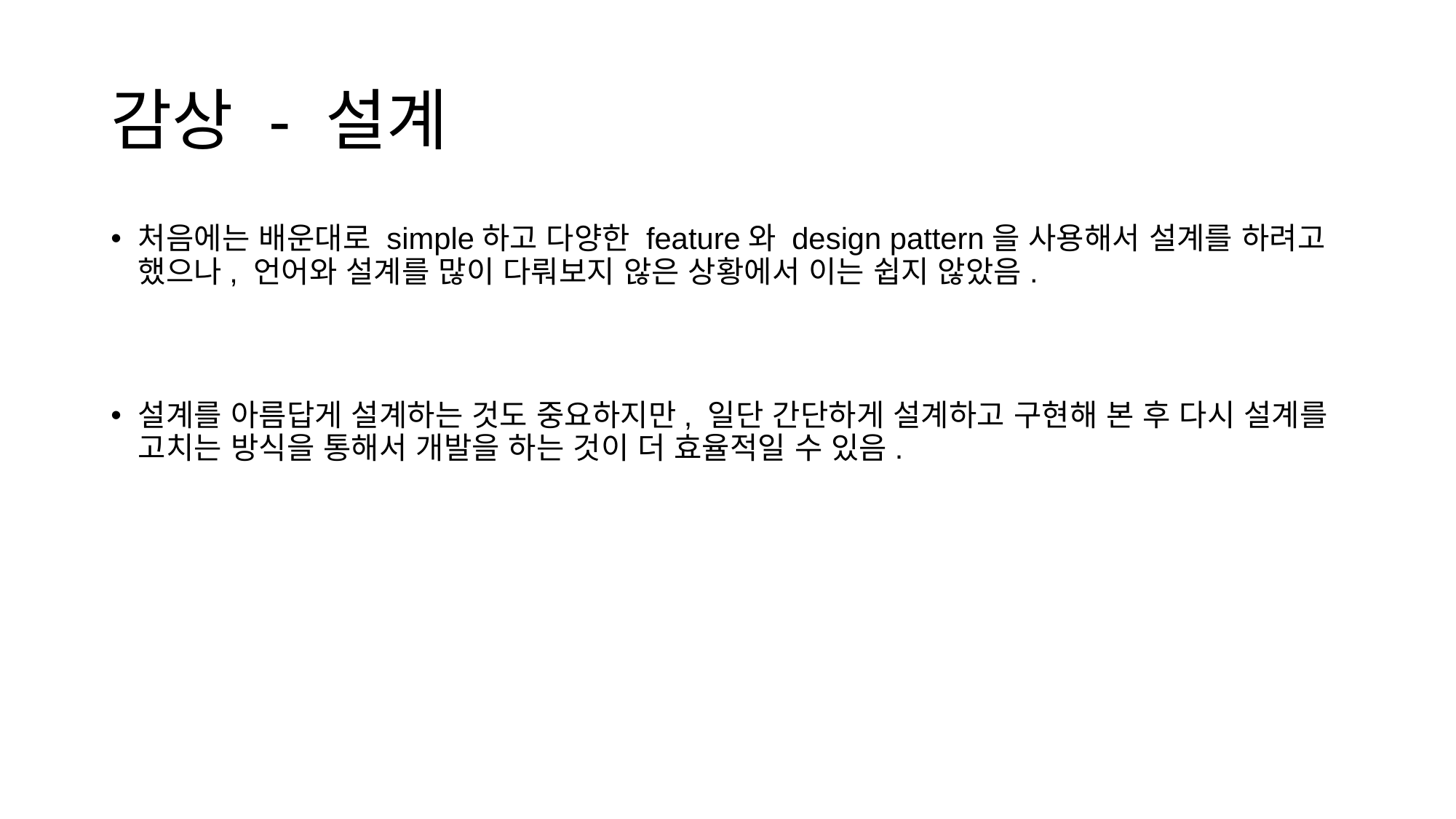

# 감상 - 설계
처음에는 배운대로 simple하고 다양한 feature와 design pattern을 사용해서 설계를 하려고 했으나, 언어와 설계를 많이 다뤄보지 않은 상황에서 이는 쉽지 않았음.

설계를 아름답게 설계하는 것도 중요하지만, 일단 간단하게 설계하고 구현해 본 후 다시 설계를 고치는 방식을 통해서 개발을 하는 것이 더 효율적일 수 있음.